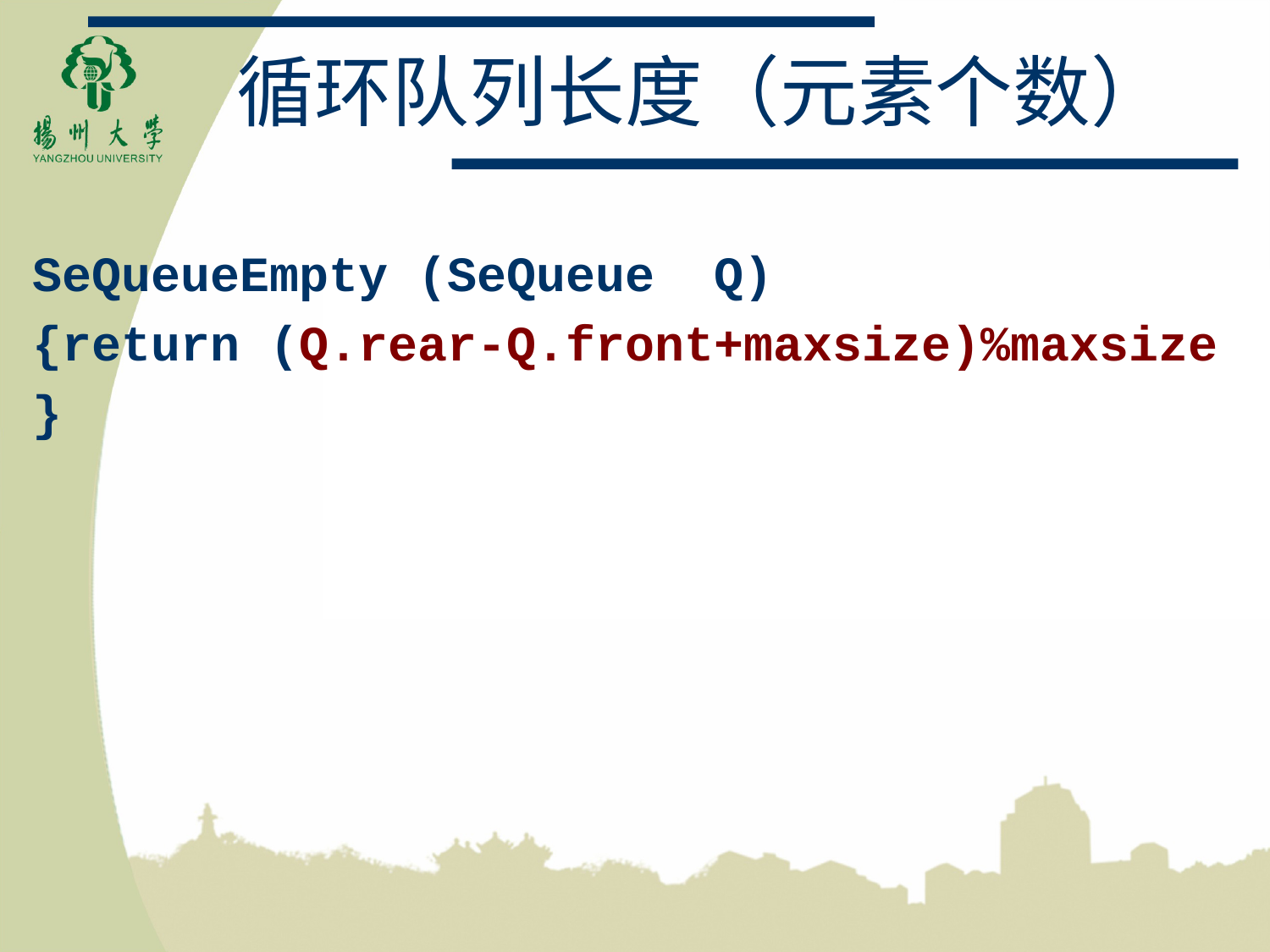

# 循环队列长度（元素个数）
SeQueueEmpty (SeQueue  Q)
{return (Q.rear-Q.front+maxsize)%maxsize
}